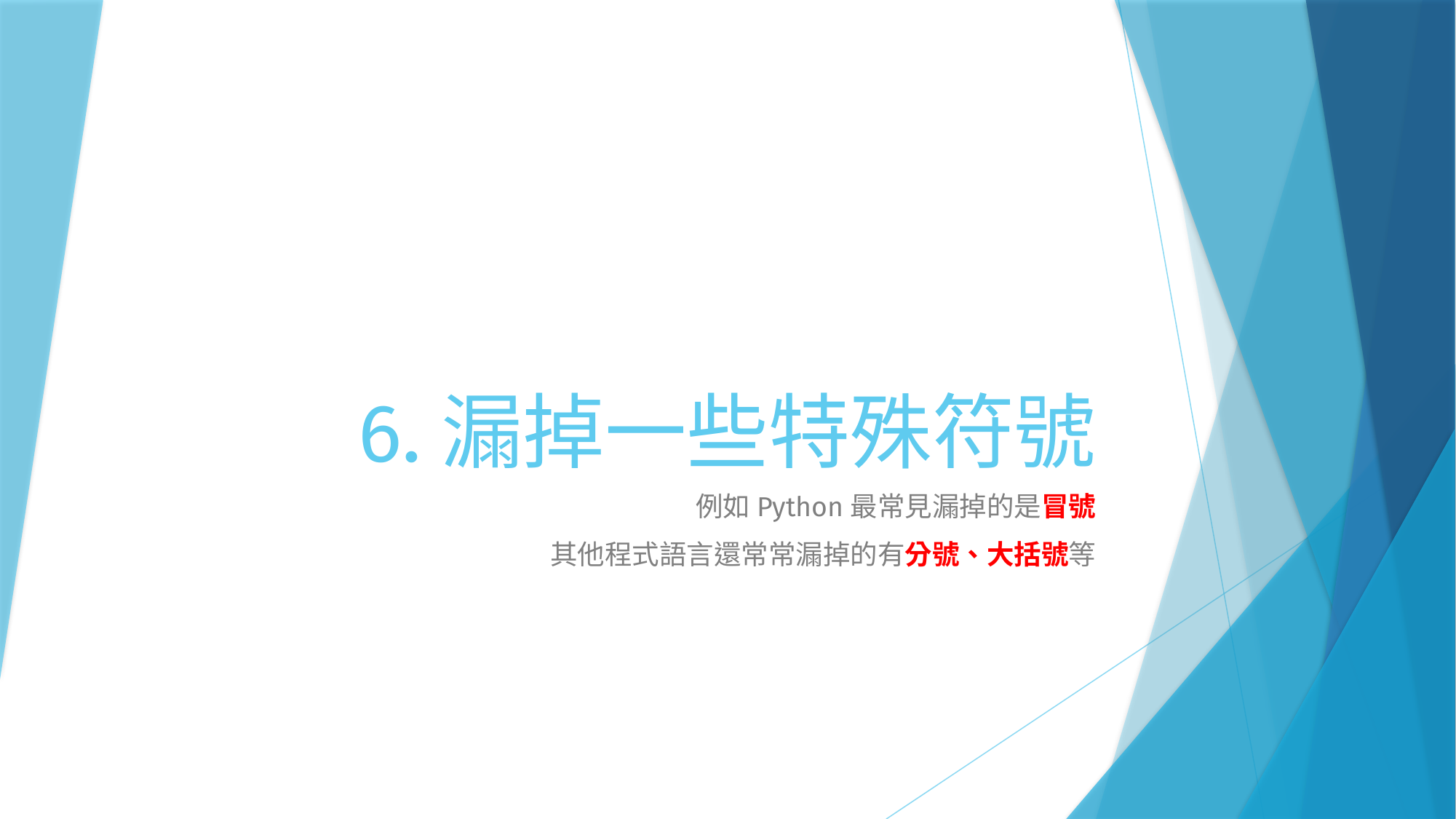

# 6.漏掉一些特殊符號
例如Python最常見漏掉的是冒號
其他程式語言還常常漏掉的有分號、大括號等